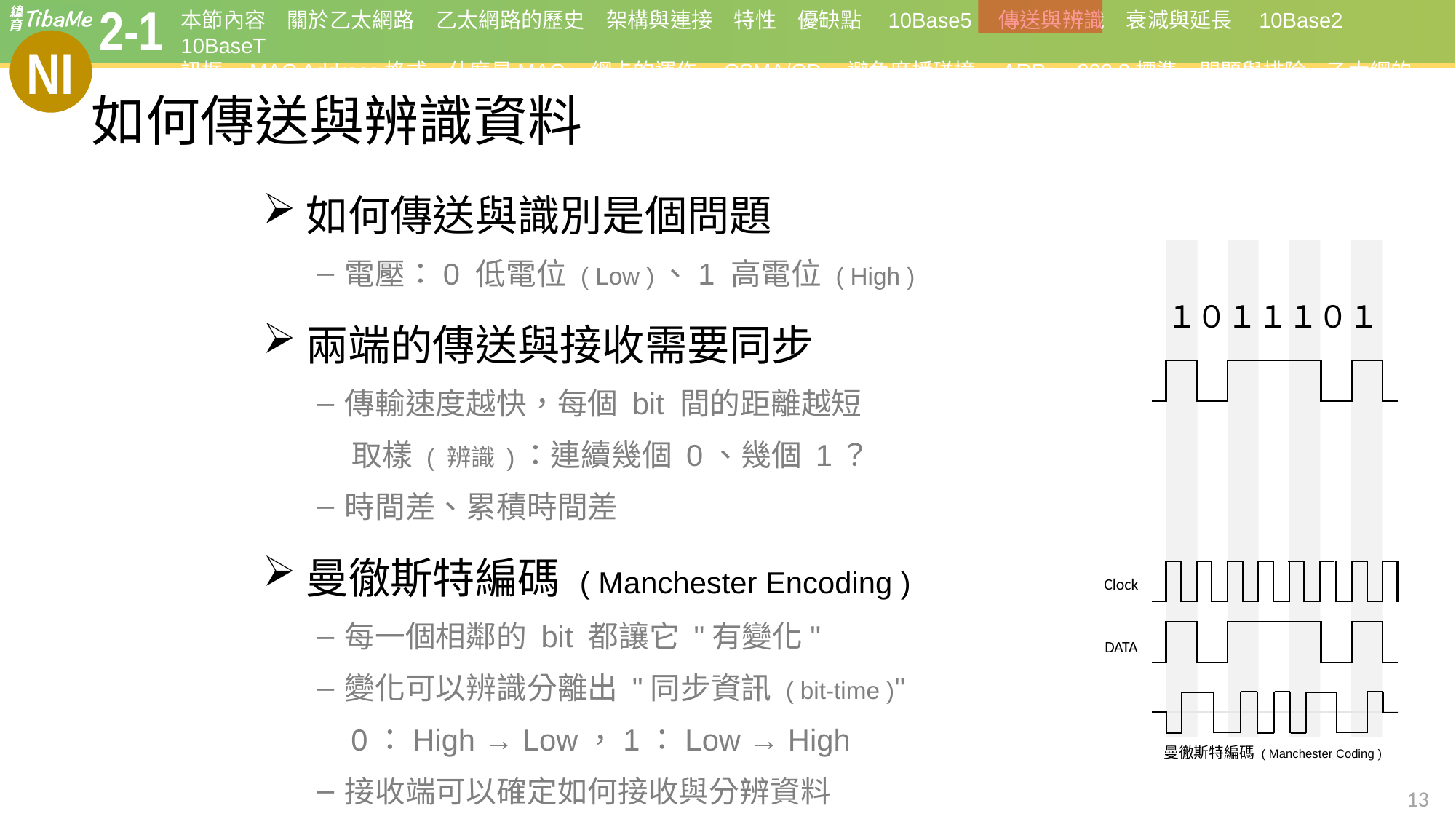

# 如何傳送與辨識資料
如何傳送與識別是個問題
電壓：0 低電位 ( Low )、1 高電位 ( High )
兩端的傳送與接收需要同步
傳輸速度越快，每個 bit 間的距離越短
    取樣 ( 辨識 )：連續幾個 0、幾個 1？
時間差、累積時間差
曼徹斯特編碼 ( Manchester Encoding )
每一個相鄰的 bit 都讓它 "有變化"
變化可以辨識分離出 "同步資訊 ( bit-time )"
    0：High → Low，1：Low → High
接收端可以確定如何接收與分辨資料

１０１１１０１
Clock
DATA
曼徹斯特編碼 ( Manchester Coding )